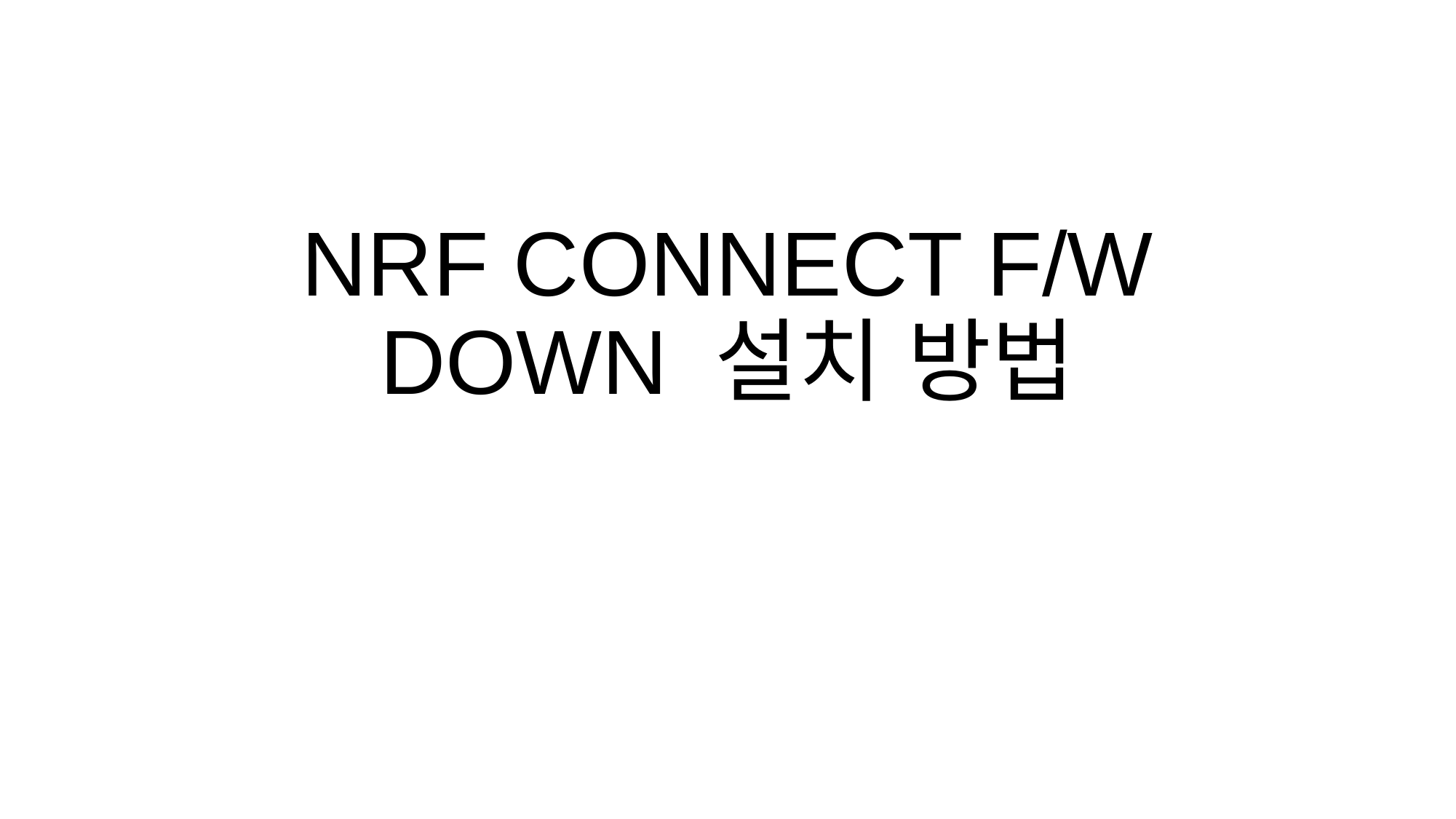

# NRF CONNECT F/W DOWN 설치 방법